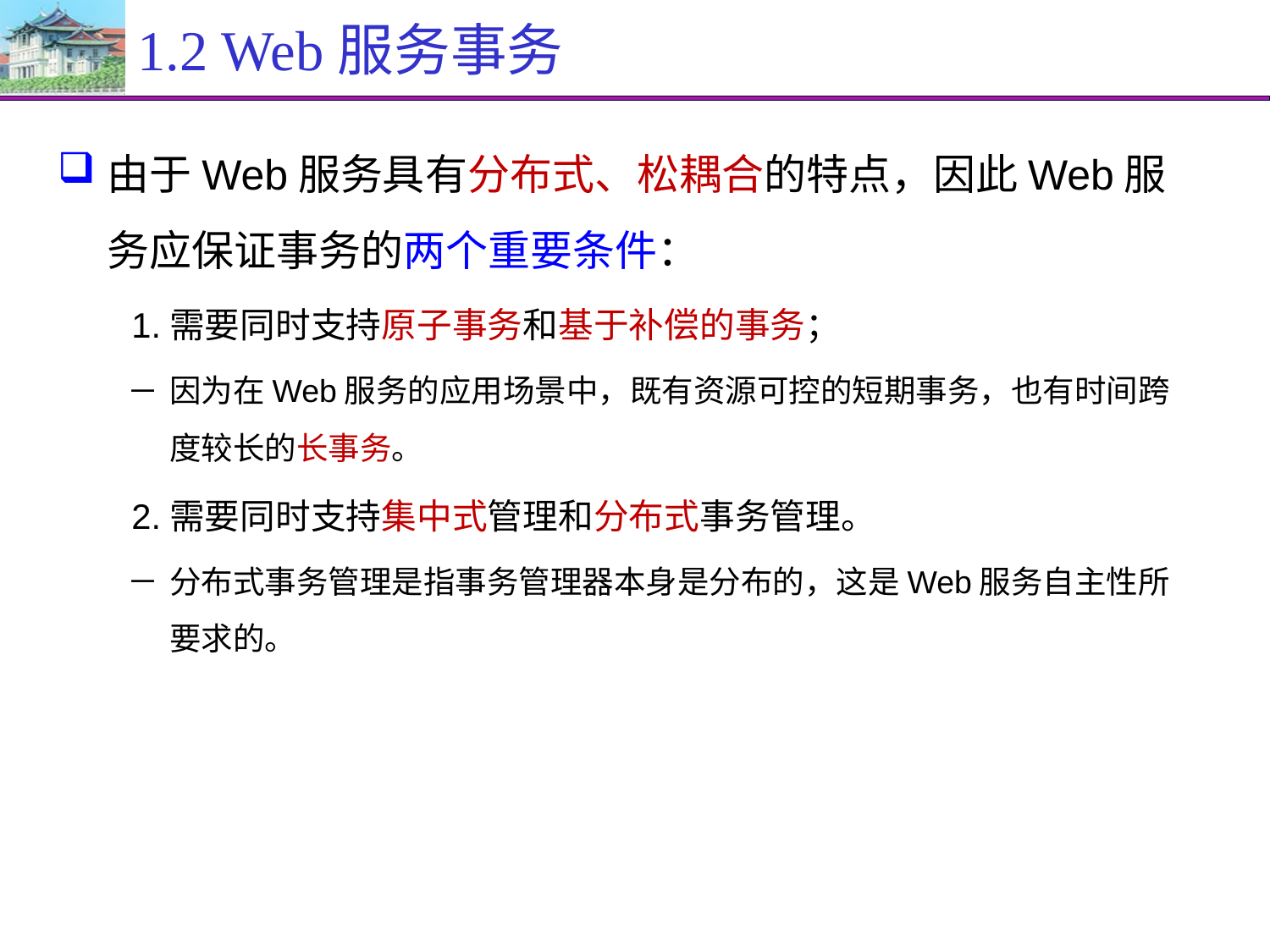

# 1.2 Web服务事务
由于Web服务具有分布式、松耦合的特点，因此Web服务应保证事务的两个重要条件：
需要同时支持原子事务和基于补偿的事务；
因为在Web服务的应用场景中，既有资源可控的短期事务，也有时间跨度较长的长事务。
需要同时支持集中式管理和分布式事务管理。
分布式事务管理是指事务管理器本身是分布的，这是Web服务自主性所要求的。